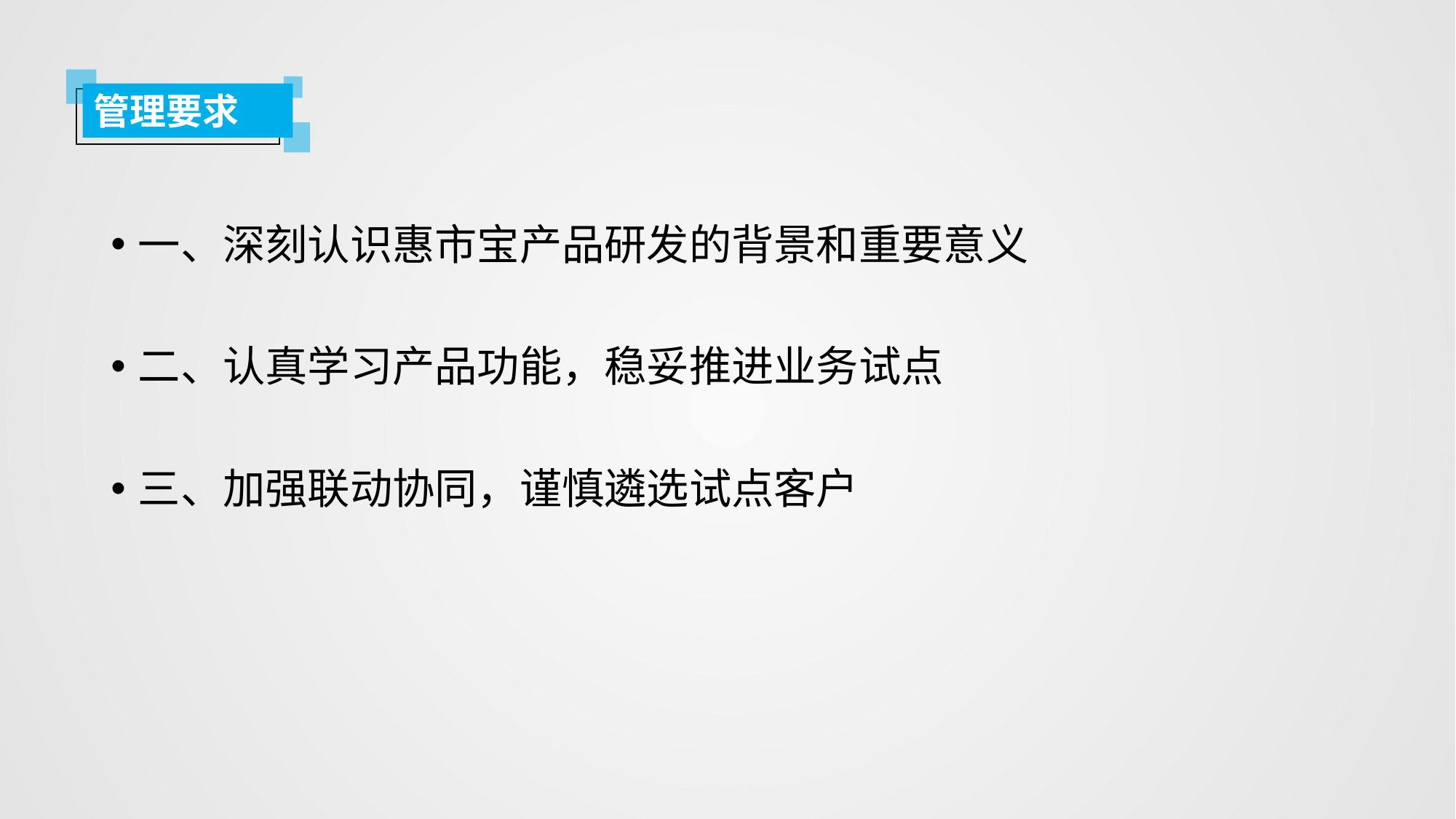

管理要求

一、深刻认识惠市宝产品研发的背景和重要意义

二、认真学习产品功能，稳妥推进业务试点

三、加强联动协同，谨慎遴选试点客户